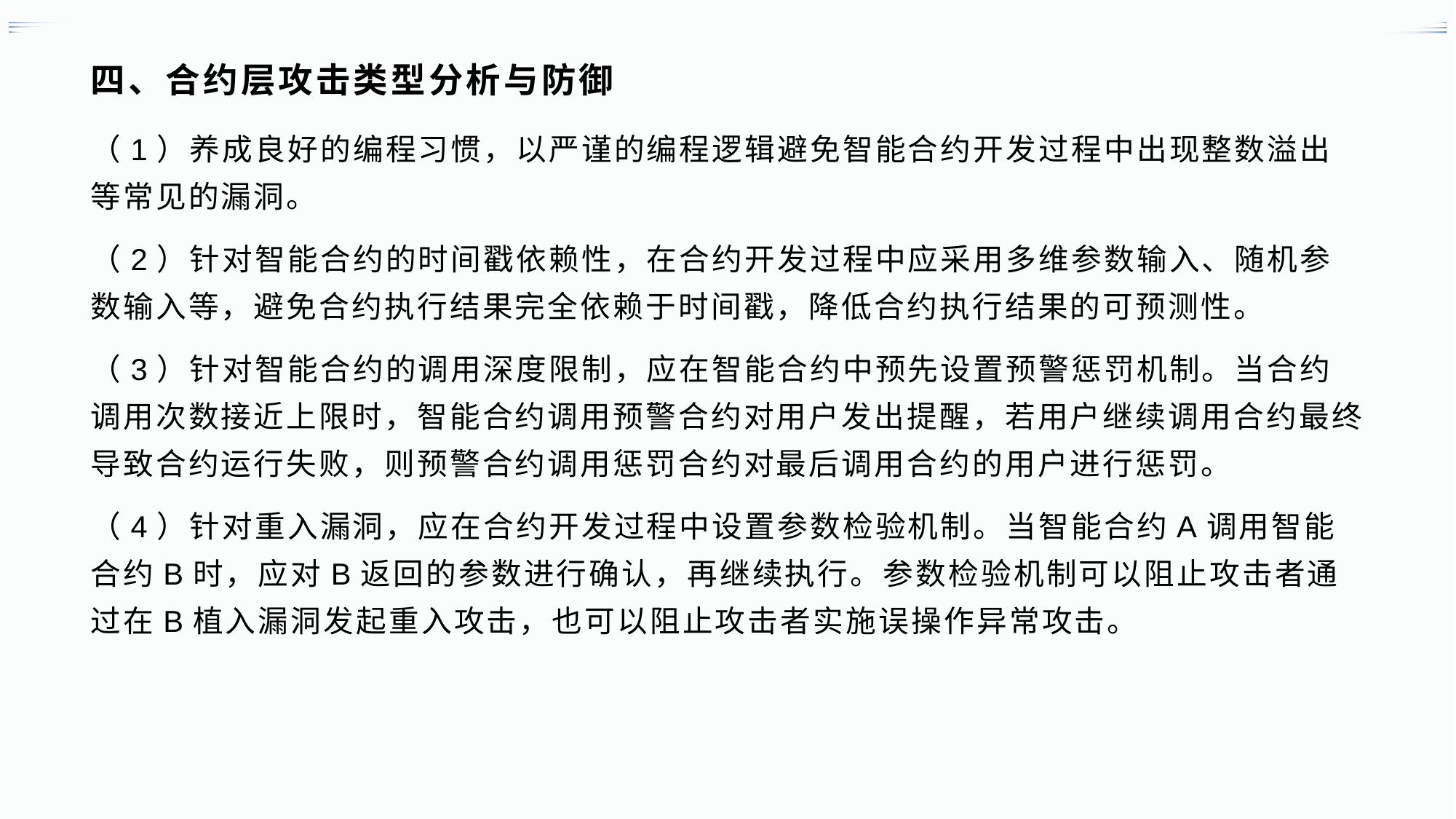

# 四、合约层攻击类型分析与防御
（1）养成良好的编程习惯，以严谨的编程逻辑避免智能合约开发过程中出现整数溢出等常见的漏洞。
（2）针对智能合约的时间戳依赖性，在合约开发过程中应采用多维参数输入、随机参数输入等，避免合约执行结果完全依赖于时间戳，降低合约执行结果的可预测性。
（3）针对智能合约的调用深度限制，应在智能合约中预先设置预警惩罚机制。当合约调用次数接近上限时，智能合约调用预警合约对用户发出提醒，若用户继续调用合约最终导致合约运行失败，则预警合约调用惩罚合约对最后调用合约的用户进行惩罚。
（4）针对重入漏洞，应在合约开发过程中设置参数检验机制。当智能合约A调用智能合约B时，应对B返回的参数进行确认，再继续执行。参数检验机制可以阻止攻击者通过在B植入漏洞发起重入攻击，也可以阻止攻击者实施误操作异常攻击。